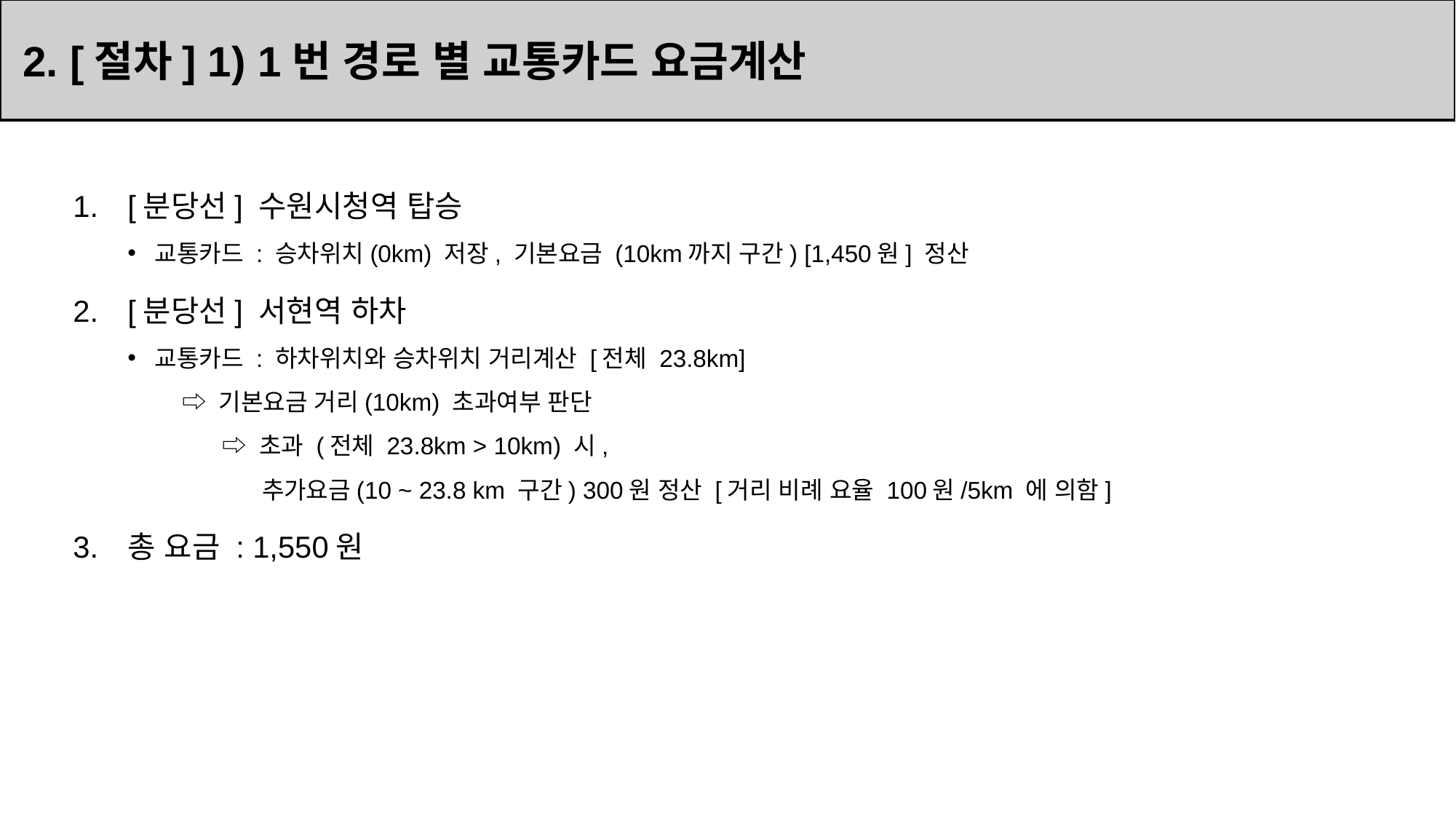

2. [절차] 1) 1번 경로 별 교통카드 요금계산
[분당선] 수원시청역 탑승
교통카드 : 승차위치(0km) 저장, 기본요금 (10km까지 구간) [1,450원] 정산
[분당선] 서현역 하차
교통카드 : 하차위치와 승차위치 거리계산 [전체 23.8km]
⇨ 기본요금 거리(10km) 초과여부 판단
      ⇨ 초과 (전체 23.8km > 10km) 시,
           추가요금(10 ~ 23.8 km 구간) 300원 정산 [거리 비례 요율 100원/5km 에 의함]
총 요금 : 1,550원